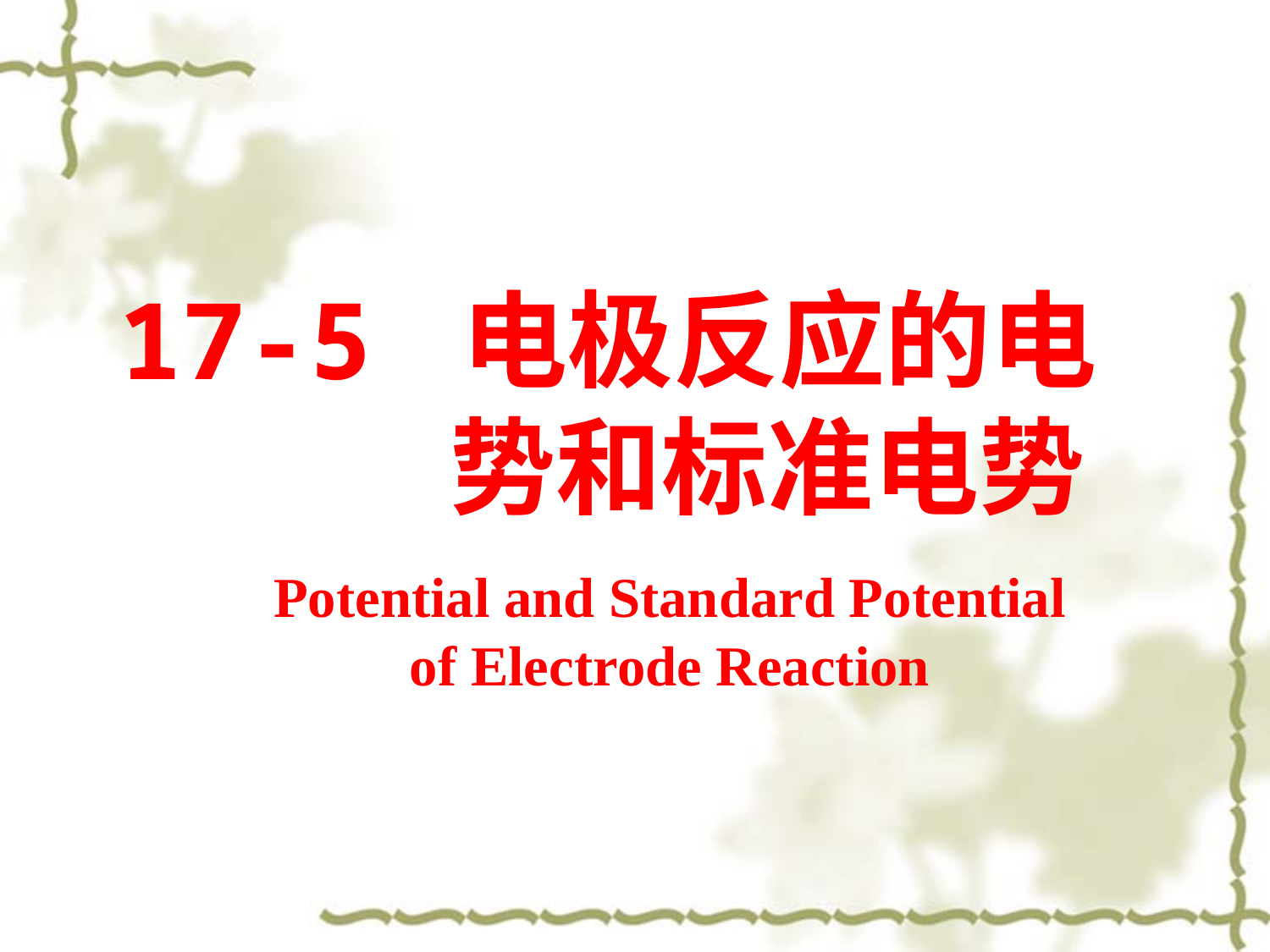

17-5 电极反应的电势和标准电势
Potential and Standard Potential of Electrode Reaction